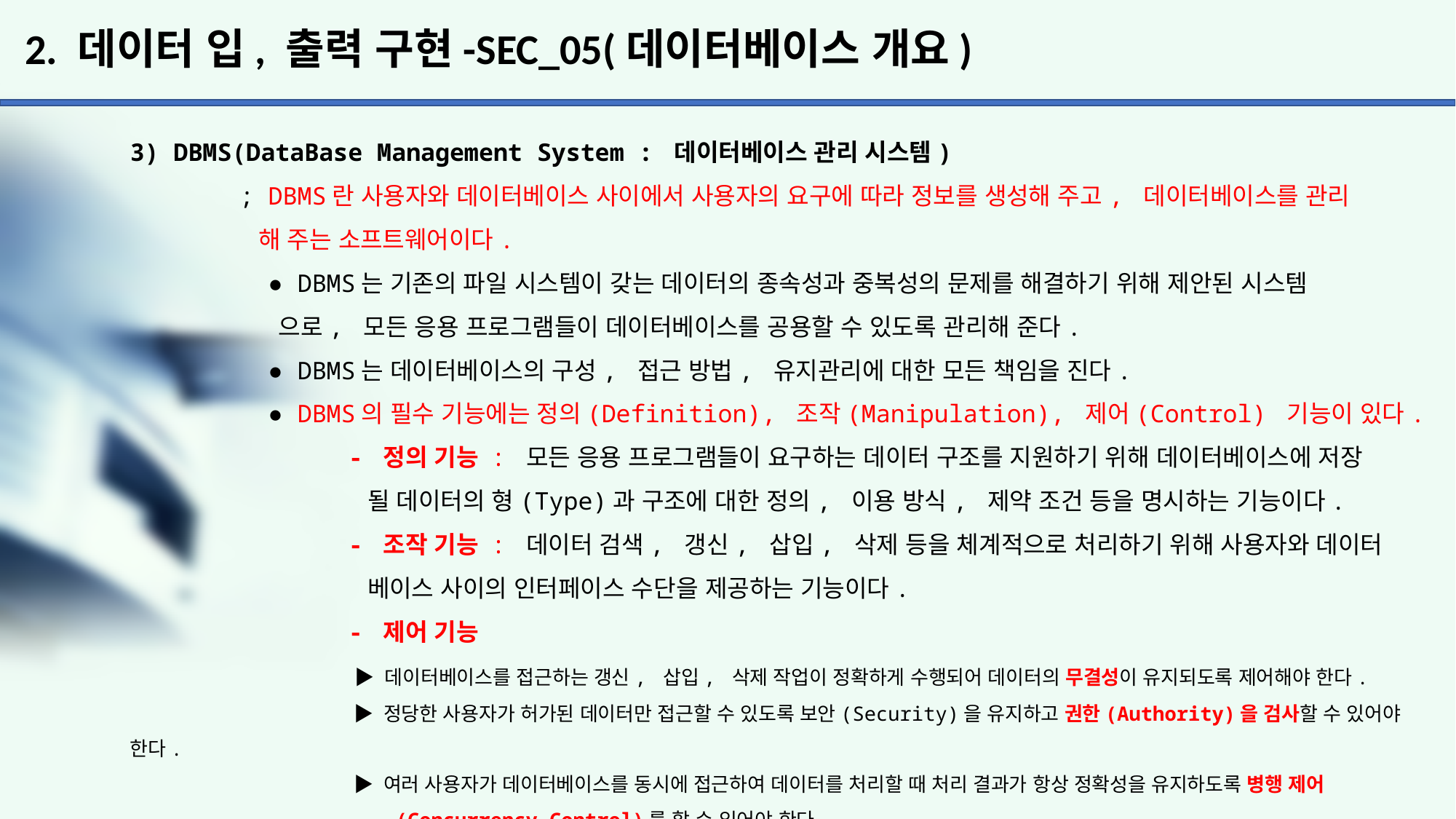

# 2. 데이터 입, 출력 구현-SEC_05(데이터베이스 개요)
3) DBMS(DataBase Management System : 데이터베이스 관리 시스템)
	; DBMS란 사용자와 데이터베이스 사이에서 사용자의 요구에 따라 정보를 생성해 주고, 데이터베이스를 관리
	  해 주는 소프트웨어이다.
	  ● DBMS는 기존의 파일 시스템이 갖는 데이터의 종속성과 중복성의 문제를 해결하기 위해 제안된 시스템
	     으로, 모든 응용 프로그램들이 데이터베이스를 공용할 수 있도록 관리해 준다.
	  ● DBMS는 데이터베이스의 구성, 접근 방법, 유지관리에 대한 모든 책임을 진다.
	  ● DBMS의 필수 기능에는 정의(Definition), 조작(Manipulation), 제어(Control) 기능이 있다.
		- 정의 기능 : 모든 응용 프로그램들이 요구하는 데이터 구조를 지원하기 위해 데이터베이스에 저장
		  될 데이터의 형(Type)과 구조에 대한 정의, 이용 방식, 제약 조건 등을 명시하는 기능이다.
		- 조작 기능 : 데이터 검색, 갱신, 삽입, 삭제 등을 체계적으로 처리하기 위해 사용자와 데이터
		  베이스 사이의 인터페이스 수단을 제공하는 기능이다.
		- 제어 기능
		 ▶ 데이터베이스를 접근하는 갱신, 삽입, 삭제 작업이 정확하게 수행되어 데이터의 무결성이 유지되도록 제어해야 한다.
		 ▶ 정당한 사용자가 허가된 데이터만 접근할 수 있도록 보안(Security)을 유지하고 권한(Authority)을 검사할 수 있어야 한다.
		 ▶ 여러 사용자가 데이터베이스를 동시에 접근하여 데이터를 처리할 때 처리 결과가 항상 정확성을 유지하도록 병행 제어
		    (Concurrency Control)를 할 수 있어야 한다.